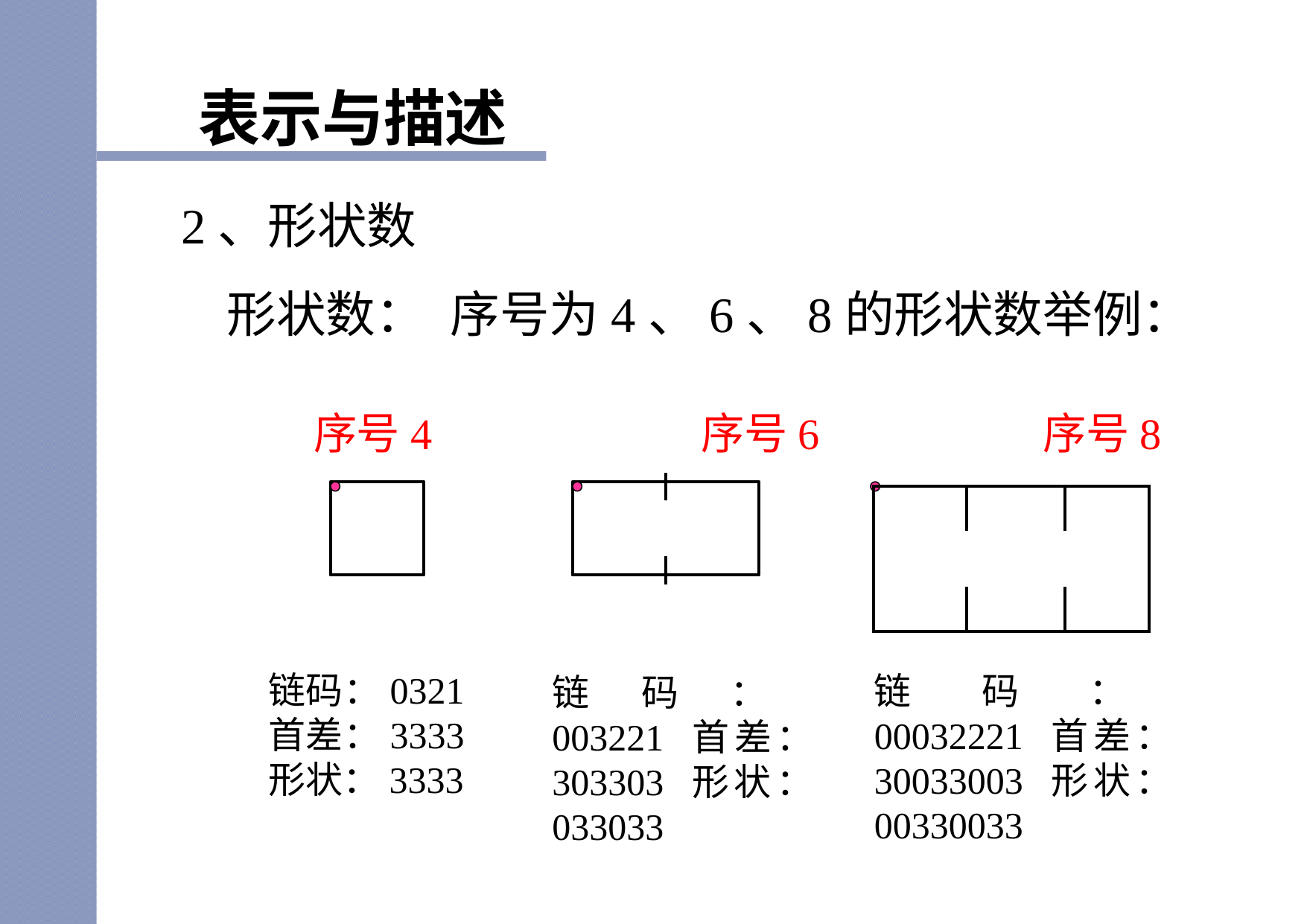

# 表示与描述
2、形状数
形状数：	序号为4、6、8的形状数举例：

序号4	序号6	序号8

|  |  |  |
| --- | --- | --- |
|  |  |  |
|  |  |  |

链码：0321 首差：3333 形状：3333
链码：00032221 首差：30033003 形状：00330033
链码：003221 首差：303303 形状：033033